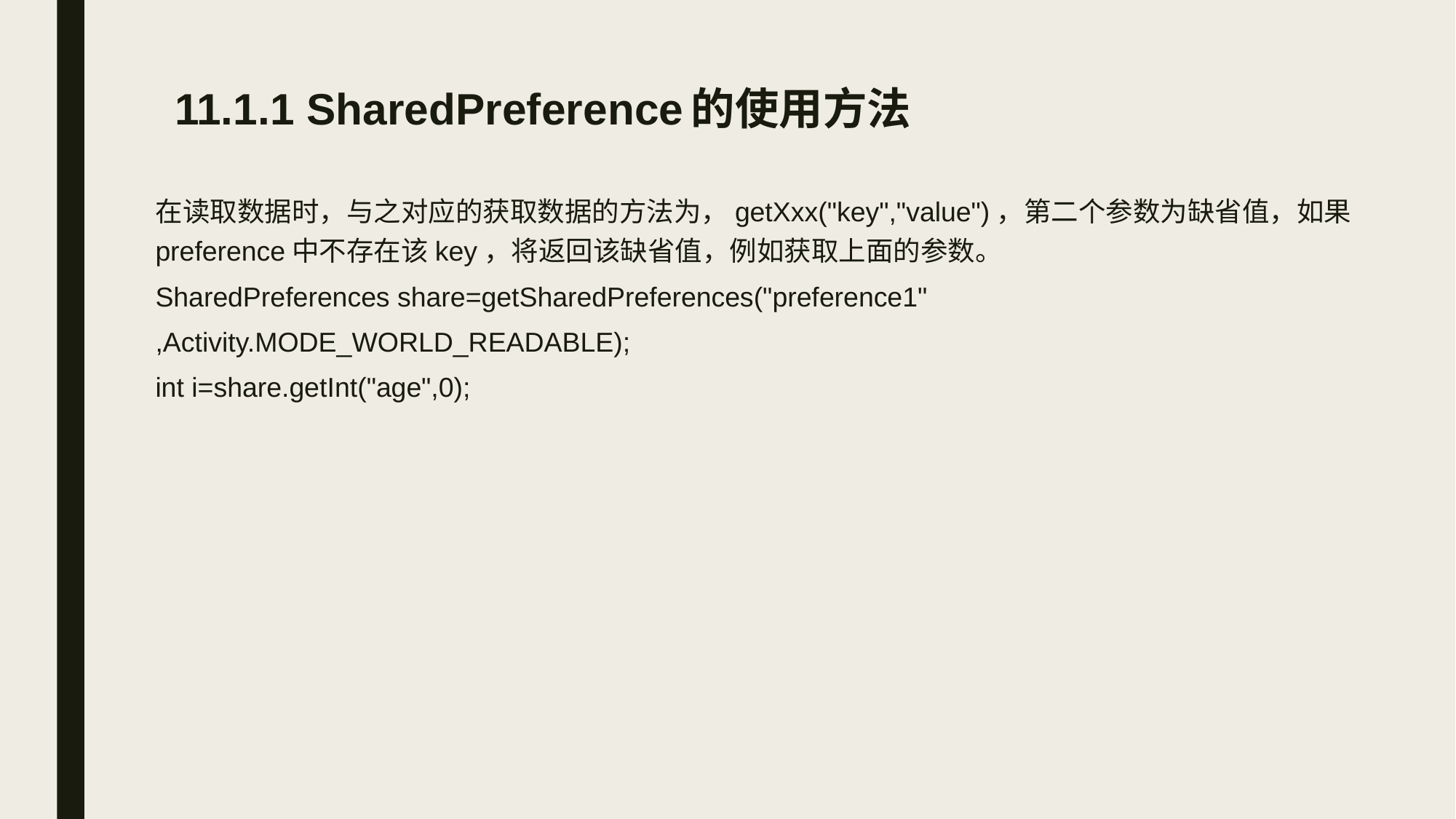

# 11.1.1 SharedPreference的使用方法
在读取数据时，与之对应的获取数据的方法为，getXxx("key","value")，第二个参数为缺省值，如果preference中不存在该key，将返回该缺省值，例如获取上面的参数。
SharedPreferences share=getSharedPreferences("preference1"
,Activity.MODE_WORLD_READABLE);
int i=share.getInt("age",0);